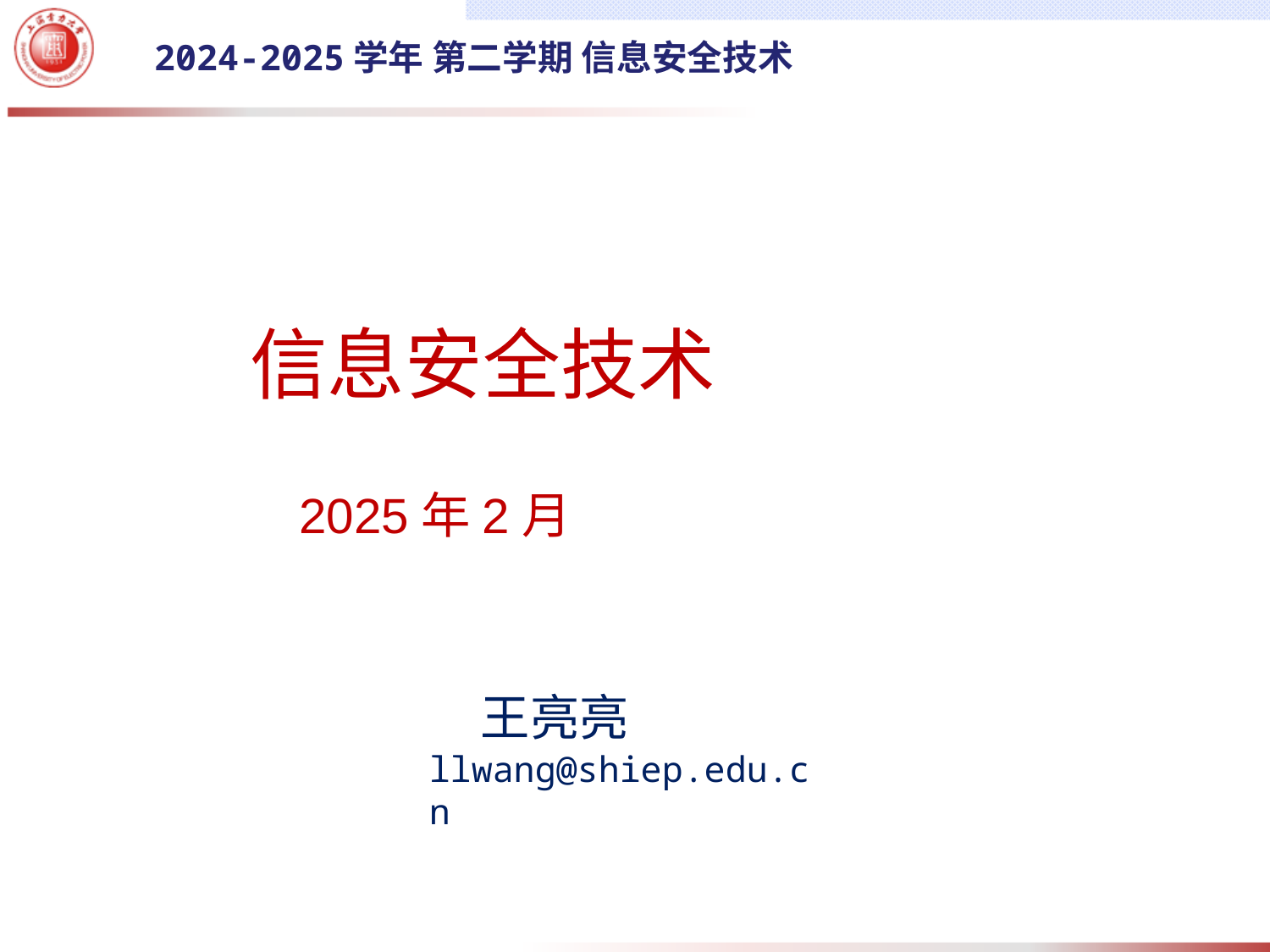

2024-2025学年 第二学期 信息安全技术
# 信息安全技术 2025年2月
   王亮亮
llwang@shiep.edu.cn